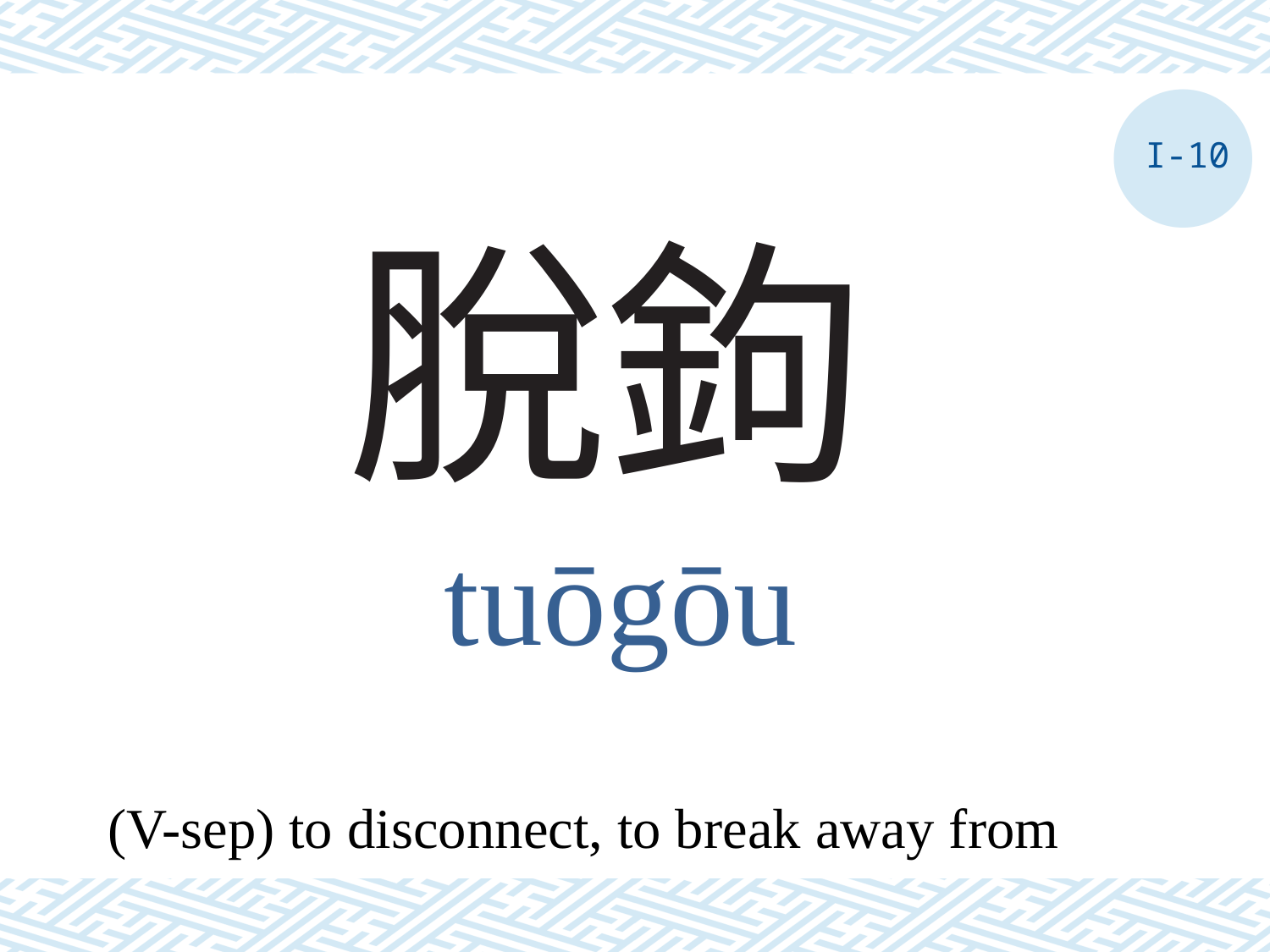

I-10

# 脫鉤
tuōgōu
(V-sep) to disconnect, to break away from